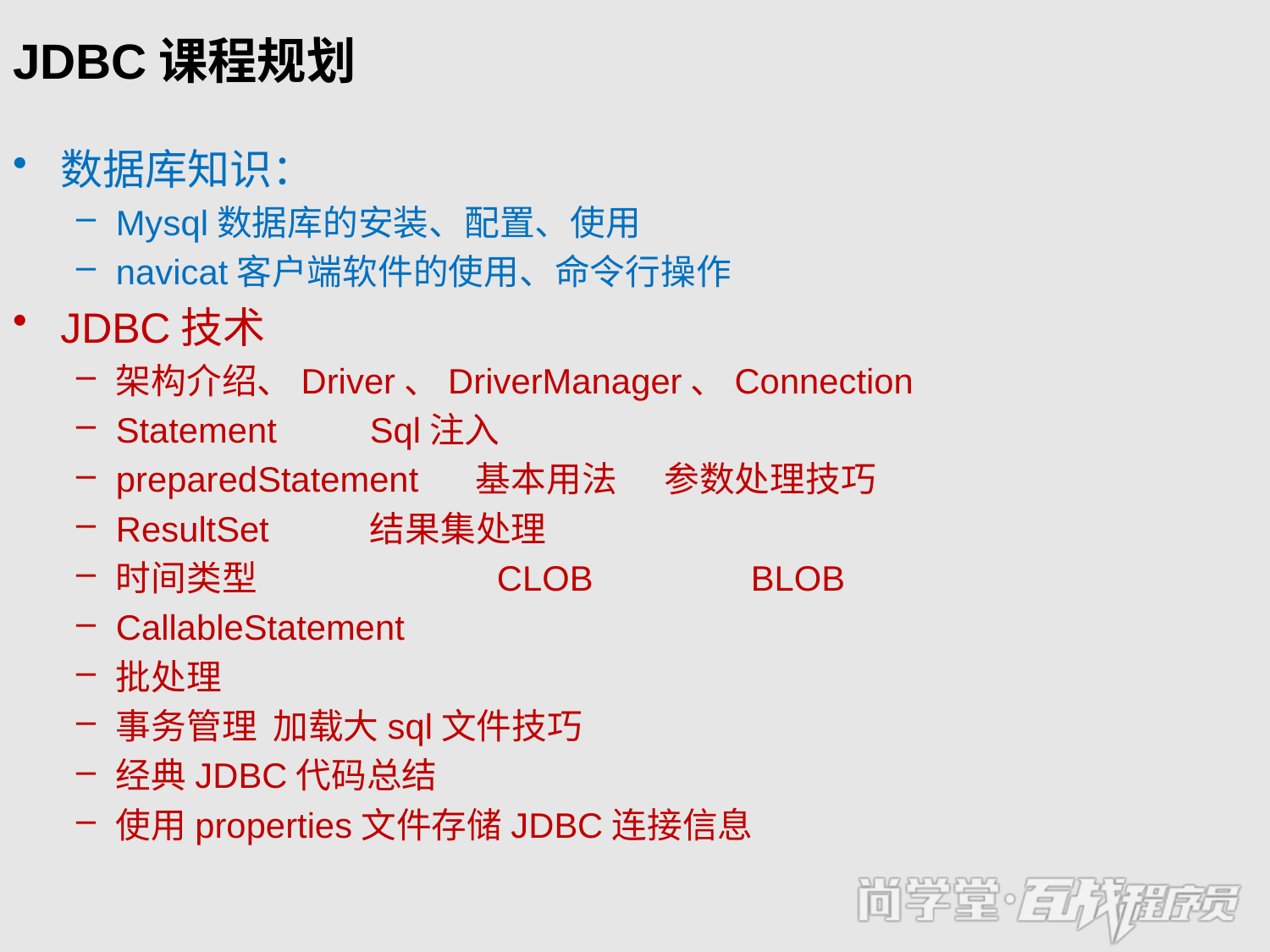

# JDBC课程规划
数据库知识：
Mysql数据库的安装、配置、使用
navicat客户端软件的使用、命令行操作
JDBC技术
架构介绍、Driver、DriverManager、Connection
Statement	Sql注入
preparedStatement     基本用法      参数处理技巧
ResultSet	结果集处理
时间类型		CLOB		BLOB
CallableStatement
批处理
事务管理  加载大sql文件技巧
经典JDBC代码总结
使用properties文件存储JDBC连接信息